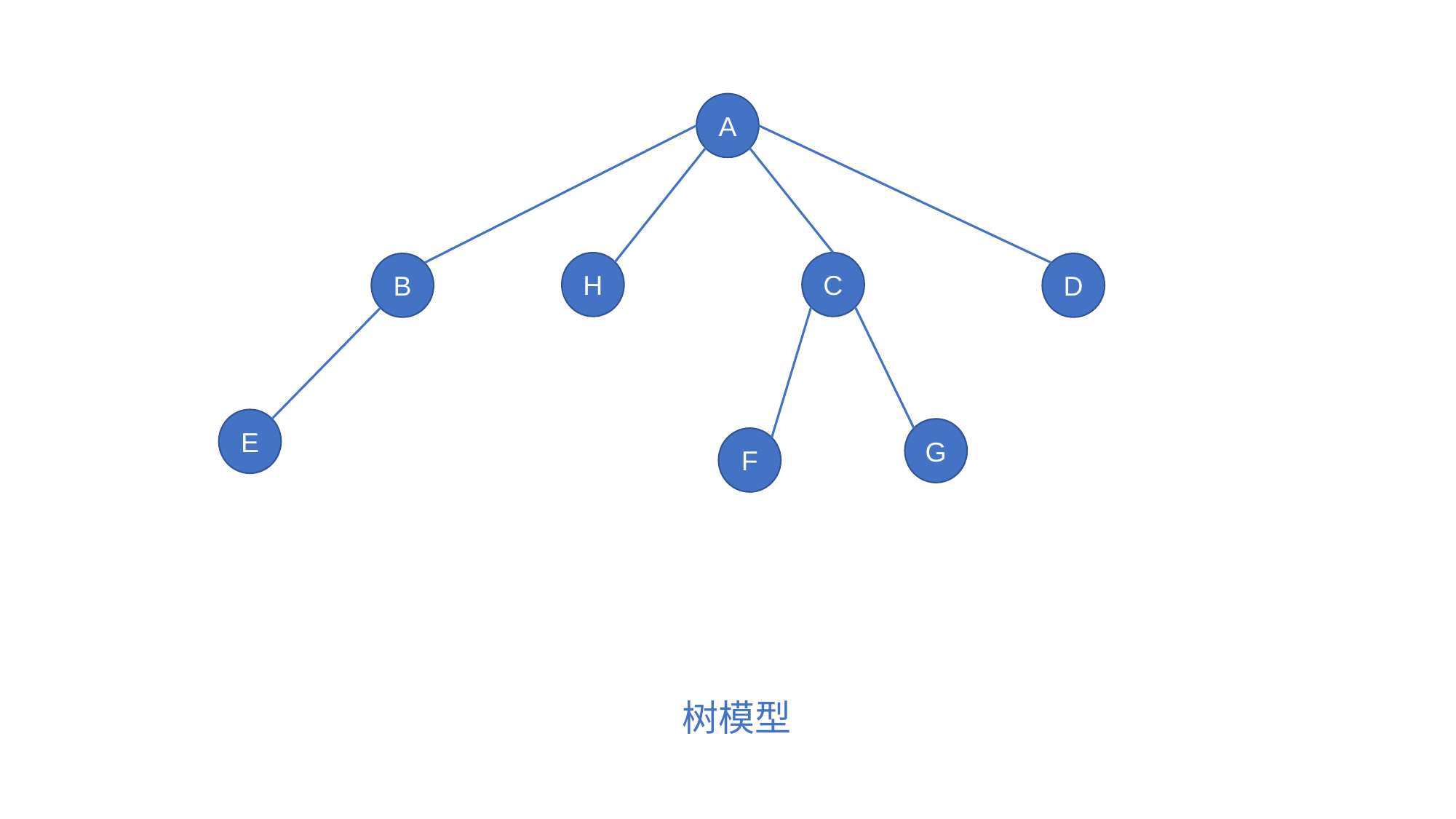

A
H
C
B
D
E
G
F
树模型